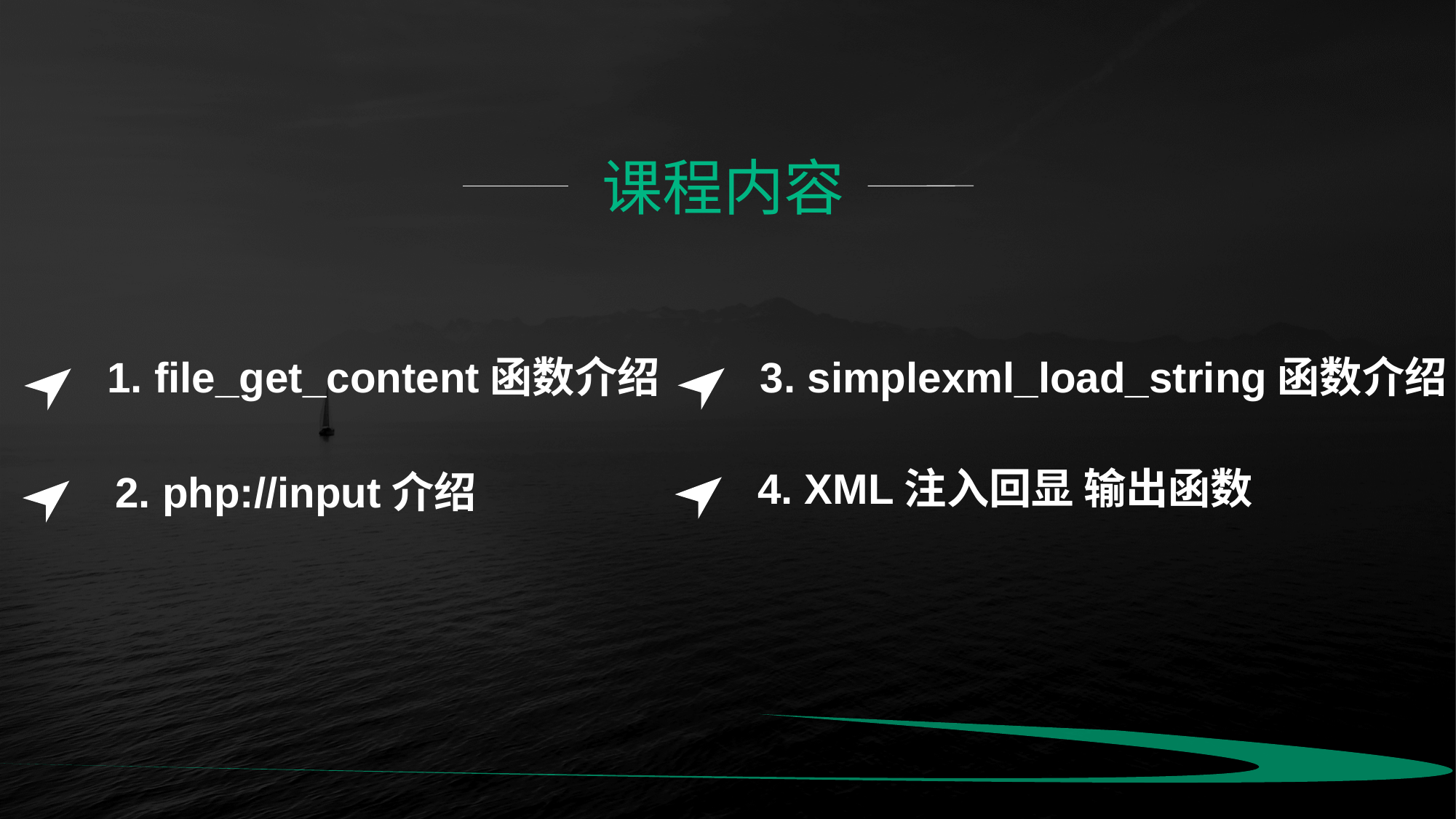

课程内容
3. simplexml_load_string函数介绍

4. XML注入回显 输出函数

1. file_get_content函数介绍

2. php://input介绍